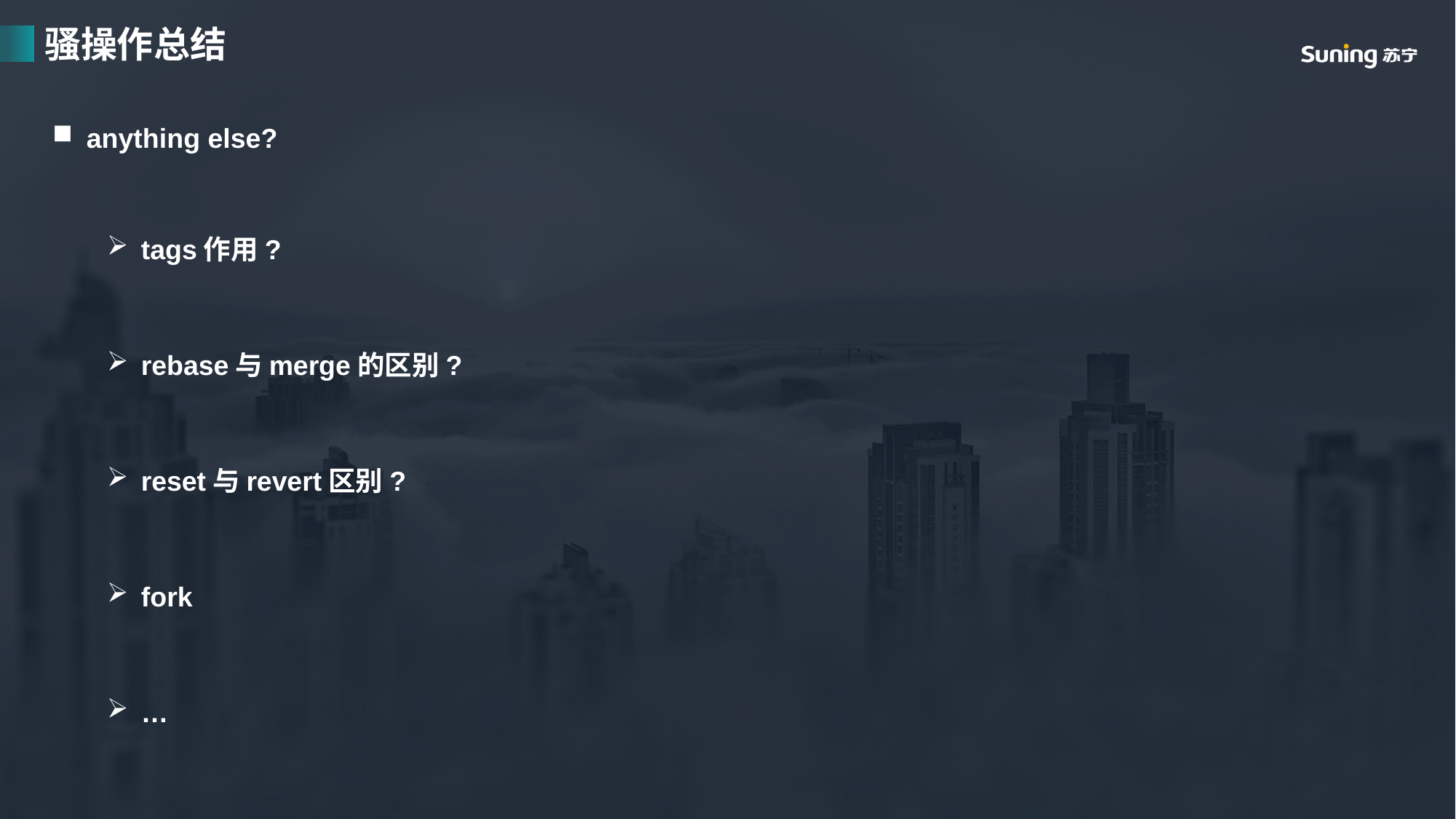

骚操作总结

anything else?
tags作用?
rebase与merge的区别?
reset与revert区别?
fork
…